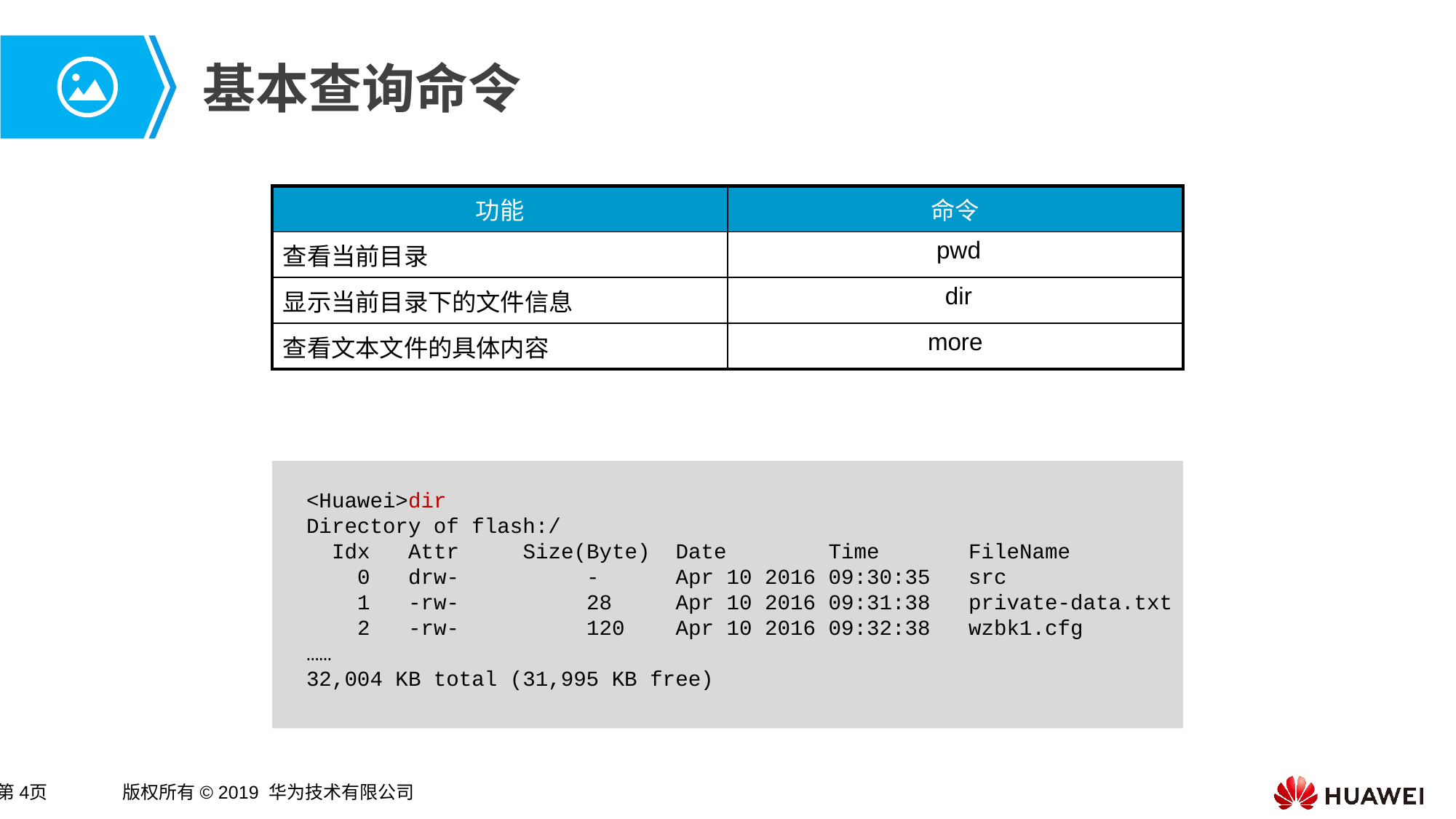

# 基本查询命令
| 功能 | 命令 |
| --- | --- |
| 查看当前目录 | pwd |
| 显示当前目录下的文件信息 | dir |
| 查看文本文件的具体内容 | more |

<Huawei>dir
Directory of flash:/
  Idx   Attr     Size(Byte)  Date        Time       FileName
    0   drw-          -      Apr 10 2016 09:30:35   src
    1   -rw-          28     Apr 10 2016 09:31:38   private-data.txt
    2   -rw-          120    Apr 10 2016 09:32:38   wzbk1.cfg
……
32,004 KB total (31,995 KB free)